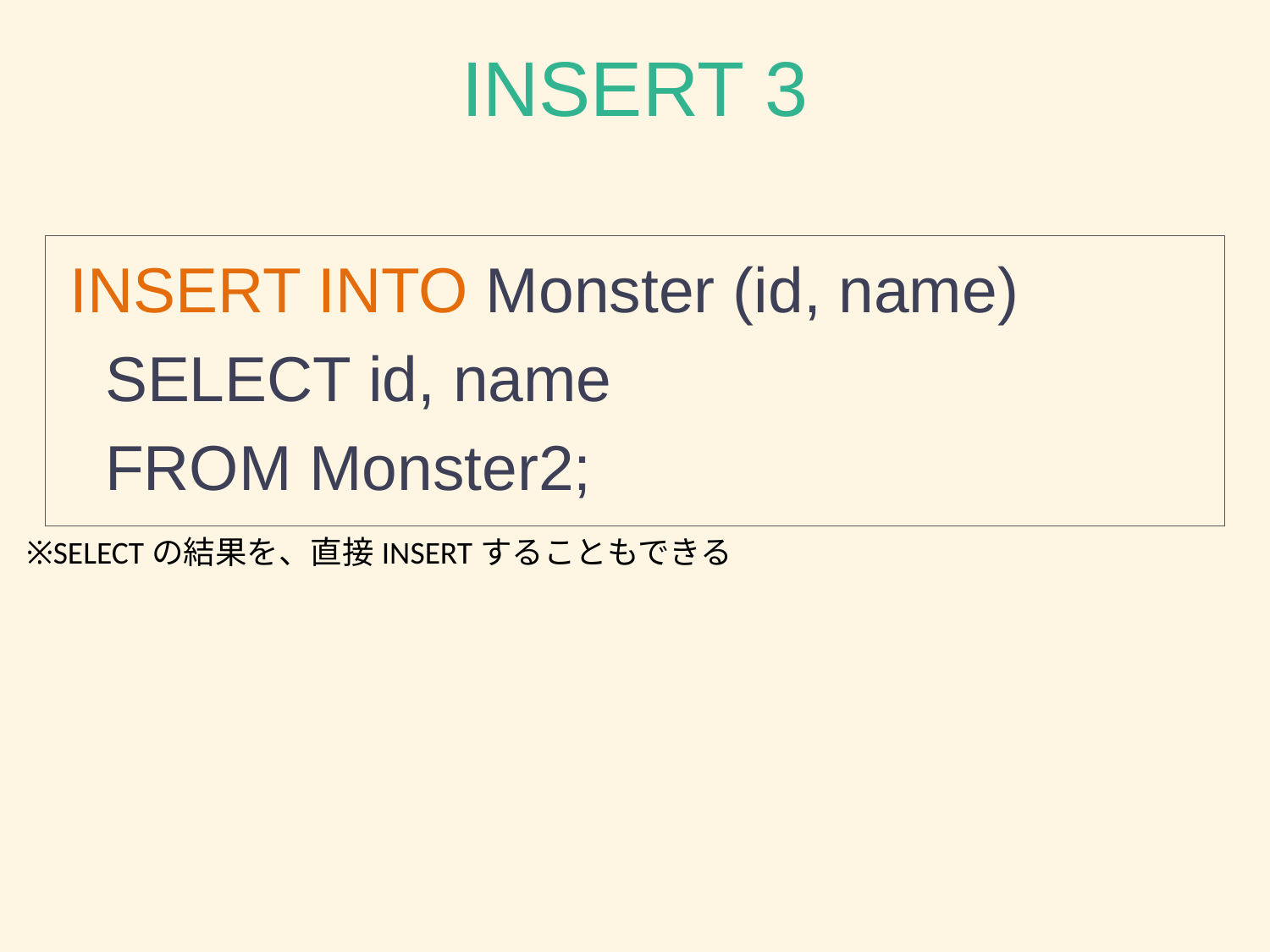

# INSERT 3
INSERT INTO Monster (id, name)
  SELECT id, name
  FROM Monster2;
※SELECTの結果を、直接INSERTすることもできる